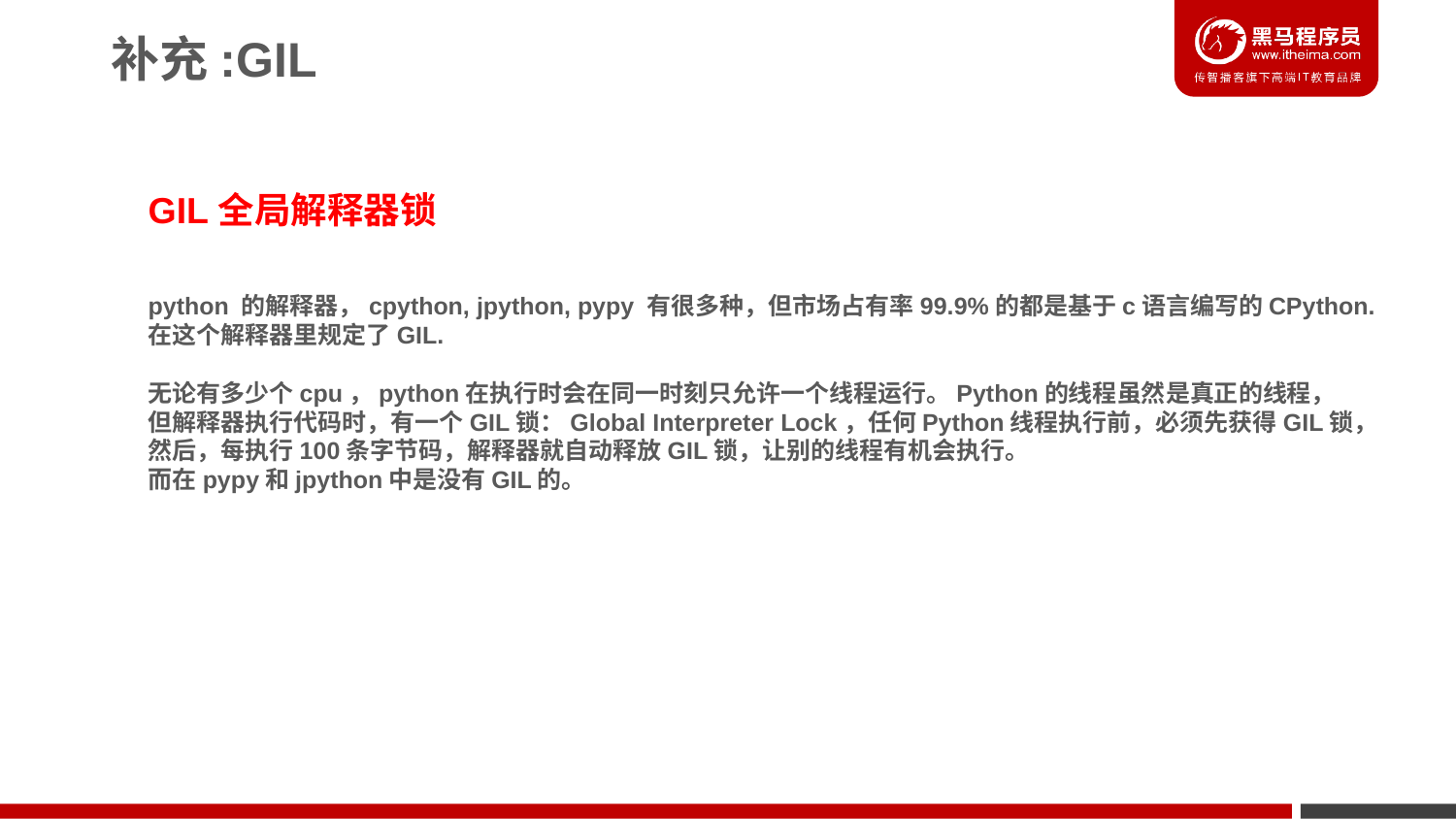

补充:GIL
GIL全局解释器锁
python 的解释器，cpython, jpython, pypy 有很多种，但市场占有率99.9%的都是基于c语言编写的CPython.
在这个解释器里规定了GIL.

无论有多少个cpu，python在执行时会在同一时刻只允许一个线程运行。Python的线程虽然是真正的线程，
但解释器执行代码时，有一个GIL锁：Global Interpreter Lock，任何Python线程执行前，必须先获得GIL锁，
然后，每执行100条字节码，解释器就自动释放GIL锁，让别的线程有机会执行。
而在pypy和jpython中是没有GIL的。